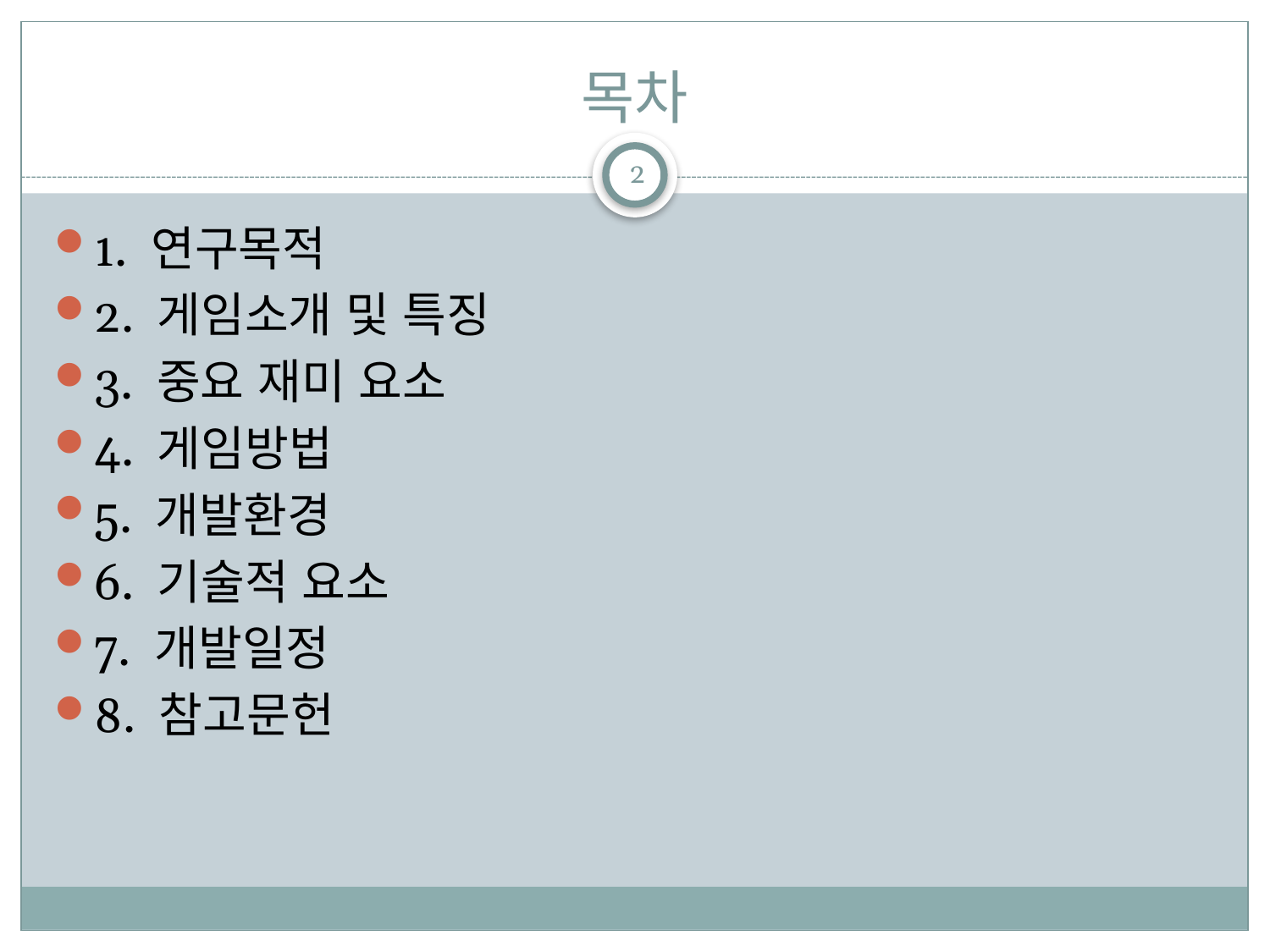

# 목차
2
1. 연구목적
2. 게임소개 및 특징
3. 중요 재미 요소
4. 게임방법
5. 개발환경
6. 기술적 요소
7. 개발일정
8. 참고문헌